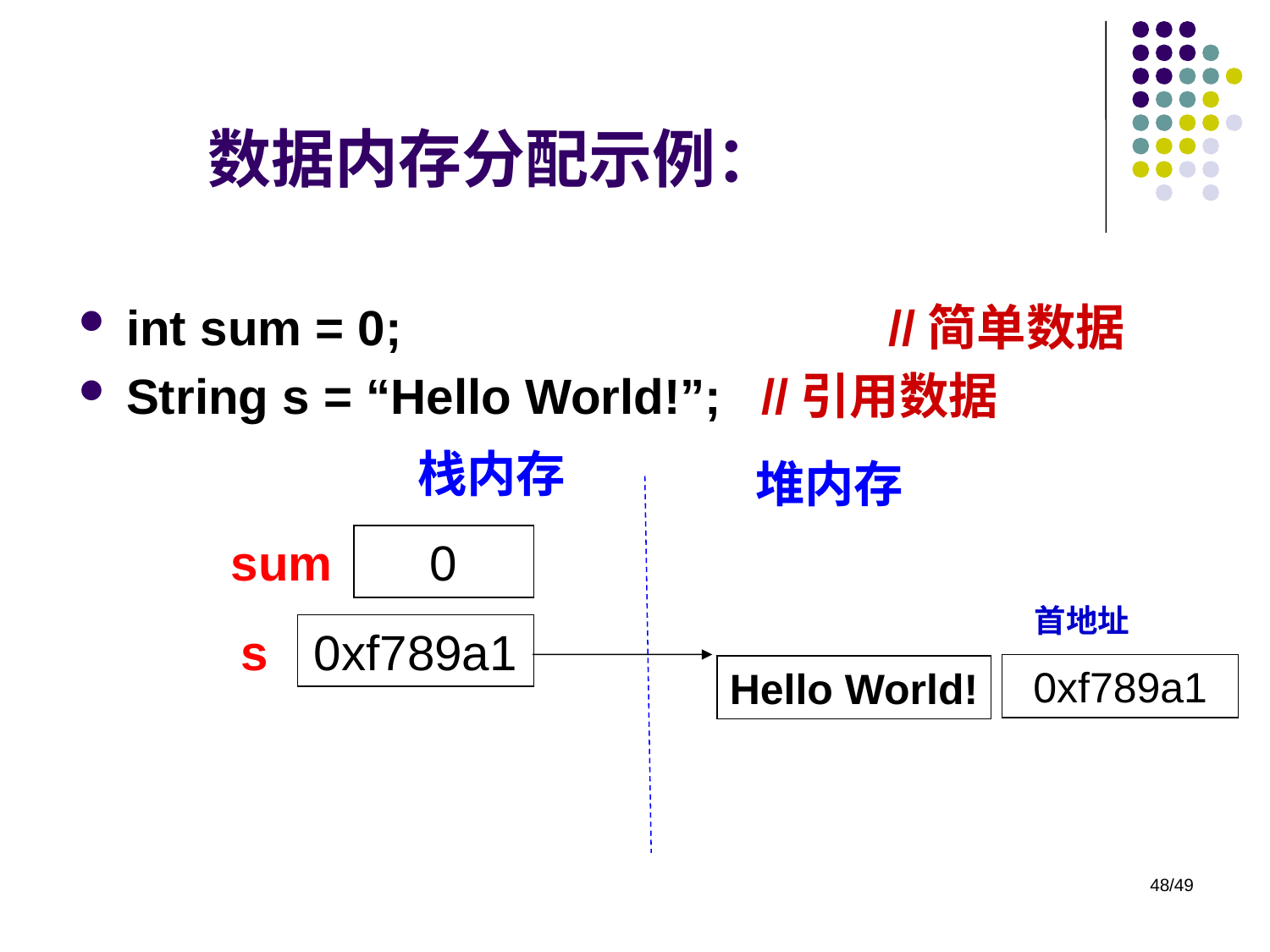

# 数据内存分配示例：
int sum = 0; 				//简单数据
String s = “Hello World!”;	//引用数据
栈内存
堆内存

sum
0
首地址
0xf789a1
s

0xf789a1
Hello World!

48/49